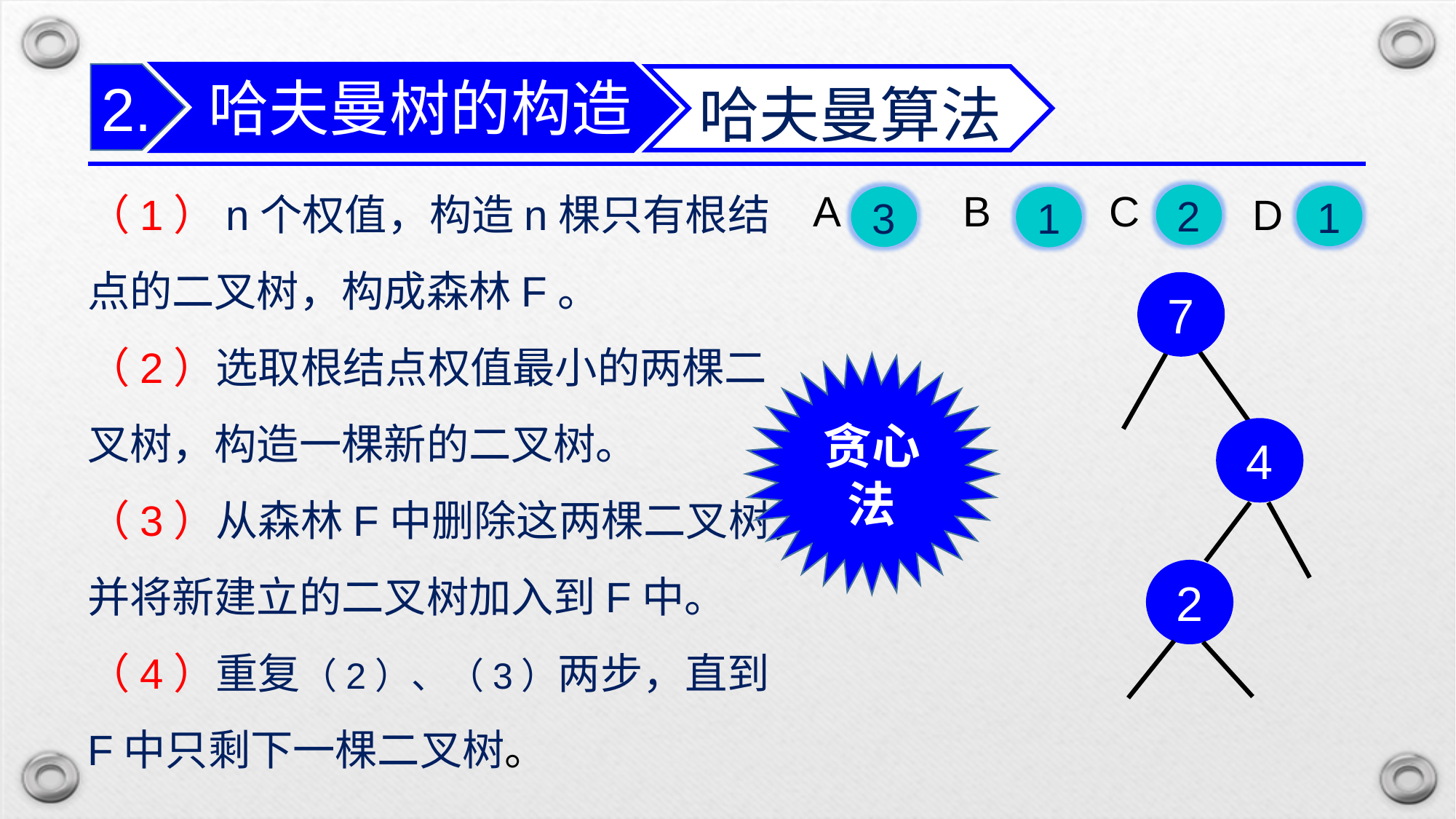

哈夫曼树的构造

哈夫曼算法

2.
（1）n个权值，构造n棵只有根结点的二叉树，构成森林F。
（2）选取根结点权值最小的两棵二叉树，构造一棵新的二叉树。
（3）从森林F中删除这两棵二叉树，并将新建立的二叉树加入到F中。
（4）重复（2）、（3）两步，直到F中只剩下一棵二叉树。
A
B
C
D
2
1
3
1
7
贪心法
4
2